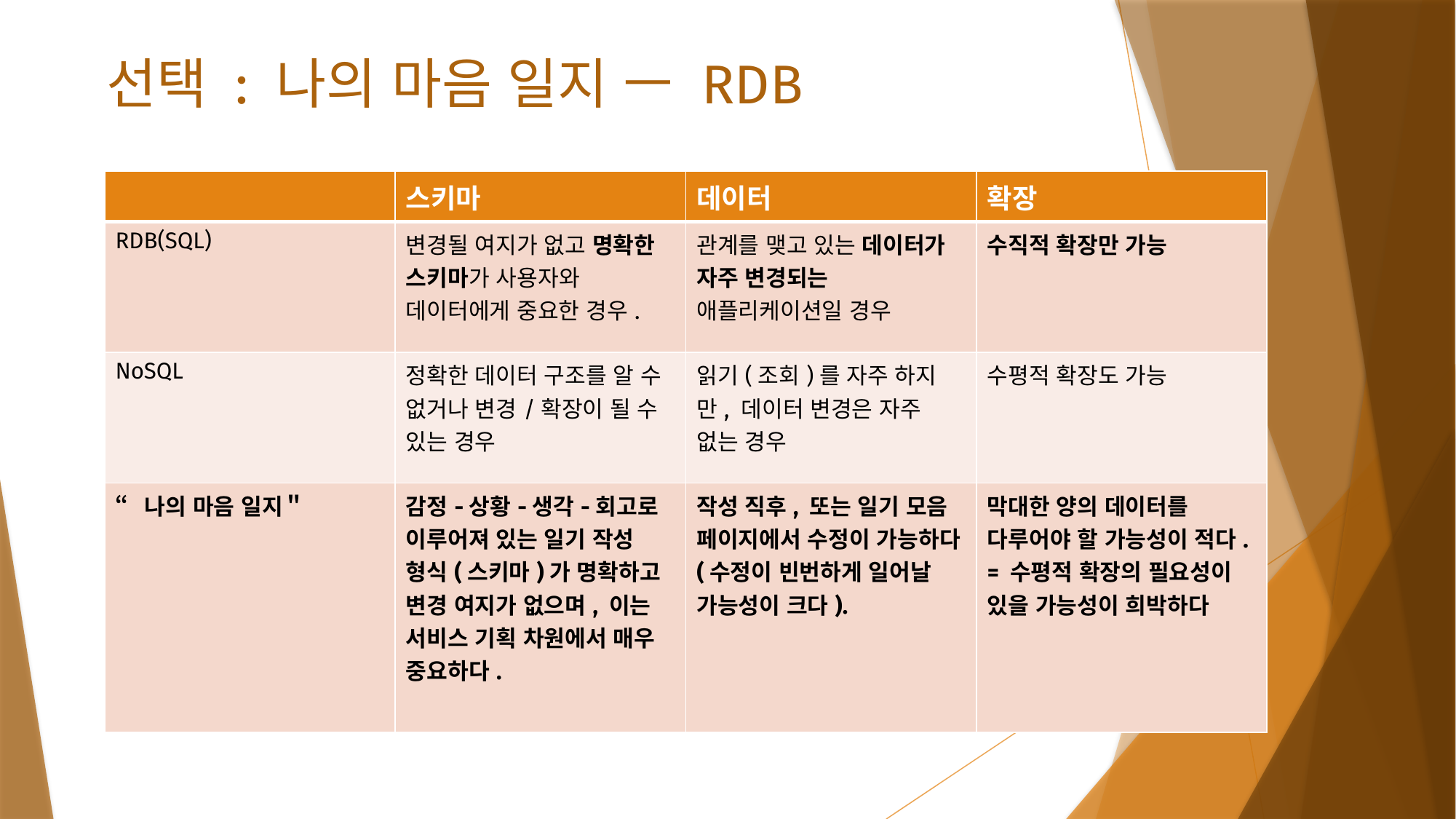

# 선택 : 나의 마음 일지 ㅡ RDB
|  | 스키마 | 데이터 | 확장 |
| --- | --- | --- | --- |
| RDB(SQL) | 변경될 여지가 없고 명확한 스키마가 사용자와 데이터에게 중요한 경우. | 관계를 맺고 있는 데이터가 자주 변경되는 애플리케이션일 경우 | 수직적 확장만 가능 |
| NoSQL | 정확한 데이터 구조를 알 수 없거나 변경/확장이 될 수 있는 경우 | 읽기(조회)를 자주 하지만, 데이터 변경은 자주 없는 경우 | 수평적 확장도 가능 |
| “나의 마음 일지＂ | 감정-상황-생각-회고로 이루어져 있는 일기 작성 형식(스키마)가 명확하고 변경 여지가 없으며, 이는 서비스 기획 차원에서 매우 중요하다. | 작성 직후, 또는 일기 모음 페이지에서 수정이 가능하다 (수정이 빈번하게 일어날 가능성이 크다). | 막대한 양의 데이터를 다루어야 할 가능성이 적다. = 수평적 확장의 필요성이 있을 가능성이 희박하다 |